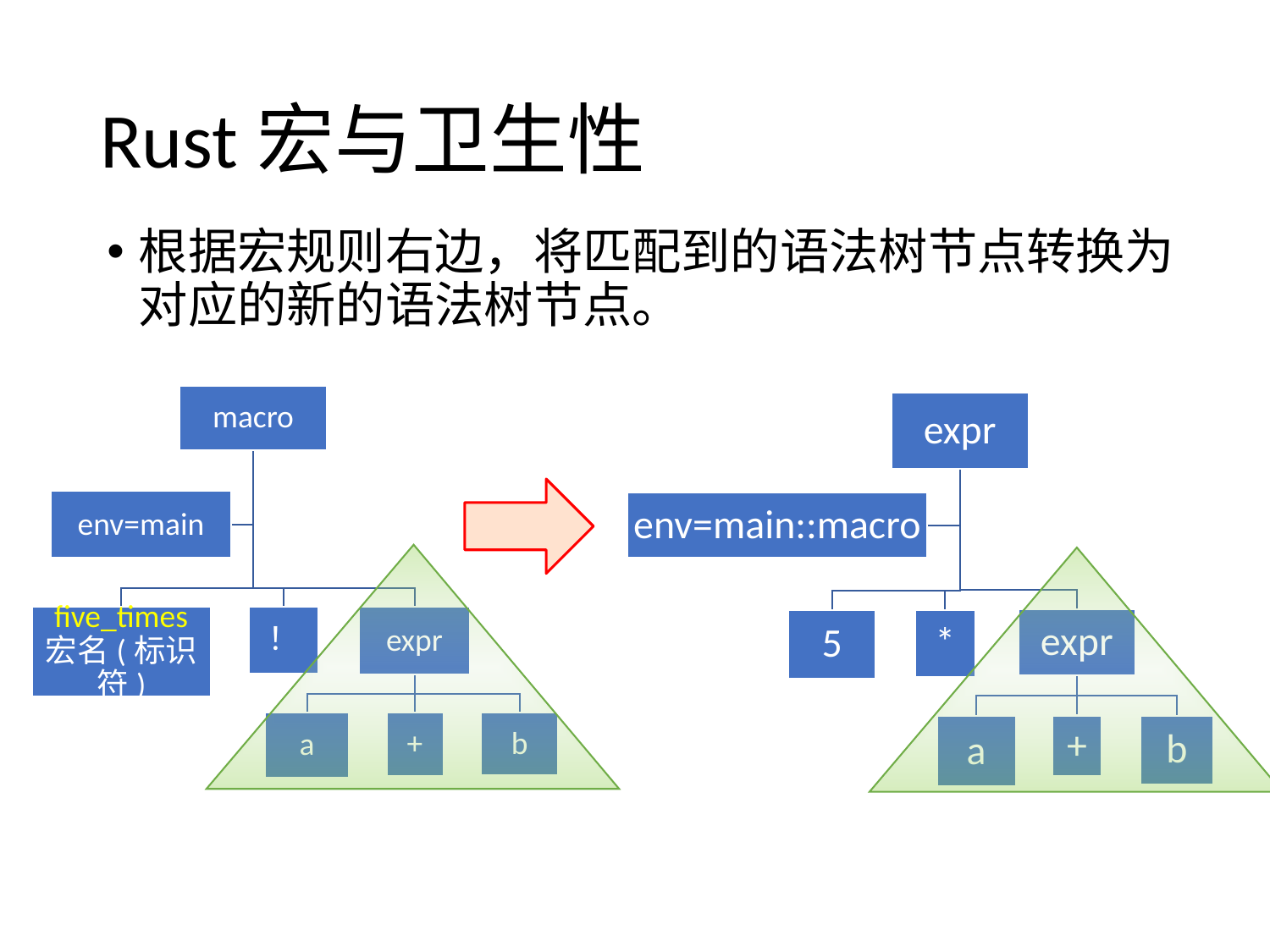

# Rust宏与卫生性
根据宏规则右边，将匹配到的语法树节点转换为对应的新的语法树节点。

macro
five_times
宏名(标识符)
！
expr
a
+
b
env=main
expr
5
*
expr
a
+
b
env=main::macro